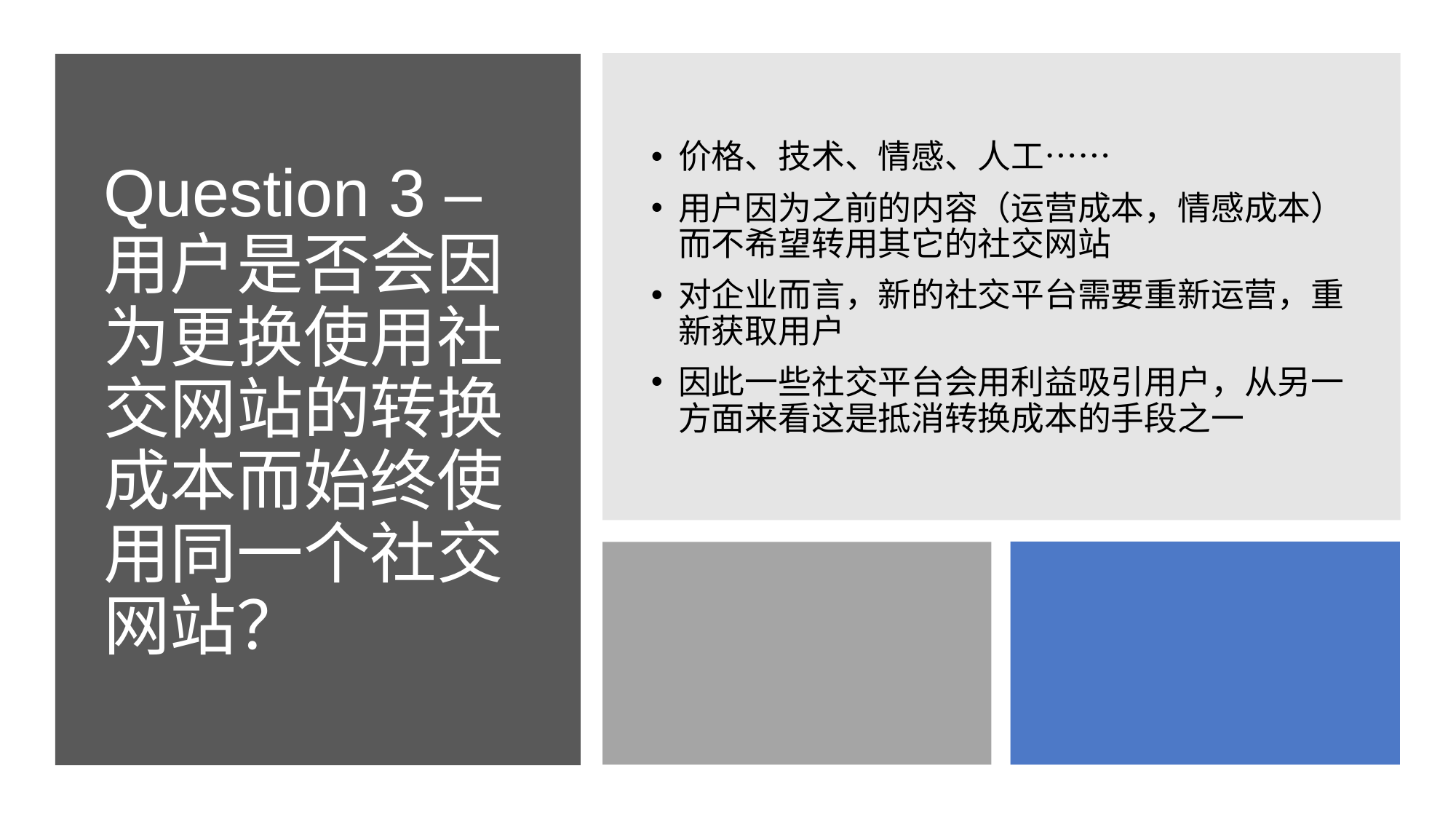

# Question 3 – 用户是否会因为更换使用社交网站的转换成本而始终使用同一个社交网站？
价格、技术、情感、人工……
用户因为之前的内容（运营成本，情感成本）而不希望转用其它的社交网站
对企业而言，新的社交平台需要重新运营，重新获取用户
因此一些社交平台会用利益吸引用户，从另一方面来看这是抵消转换成本的手段之一